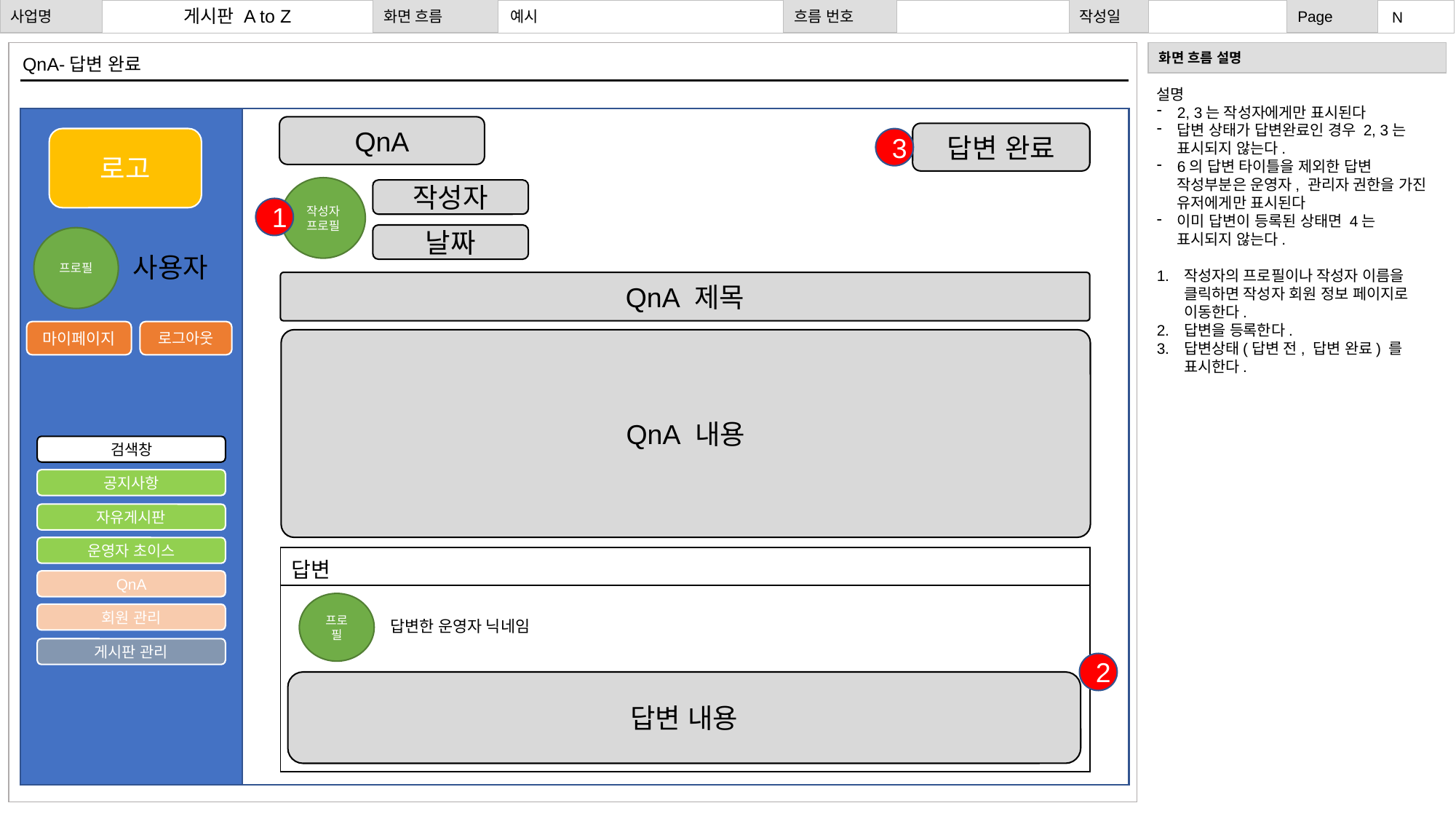

# 예시

게시판 A to Z
N

QnA-답변 완료
설명
2, 3는 작성자에게만 표시된다
답변 상태가 답변완료인 경우 2, 3는 표시되지 않는다.
6의 답변 타이틀을 제외한 답변 작성부분은 운영자, 관리자 권한을 가진 유저에게만 표시된다
이미 답변이 등록된 상태면 4는 표시되지 않는다.

작성자의 프로필이나 작성자 이름을 클릭하면 작성자 회원 정보 페이지로 이동한다.
답변을 등록한다.
답변상태(답변 전, 답변 완료) 를 표시한다.

QnA
답변 완료
로고
3
작성자 프로필
작성자
1
날짜
프로필
사용자
QnA 제목
마이페이지
로그아웃
QnA 내용
검색창
공지사항
자유게시판
운영자 초이스
| 답변 |
| --- |
|  |
QnA
프로필
답변한 운영자 닉네임
회원 관리
게시판 관리
2
답변 내용